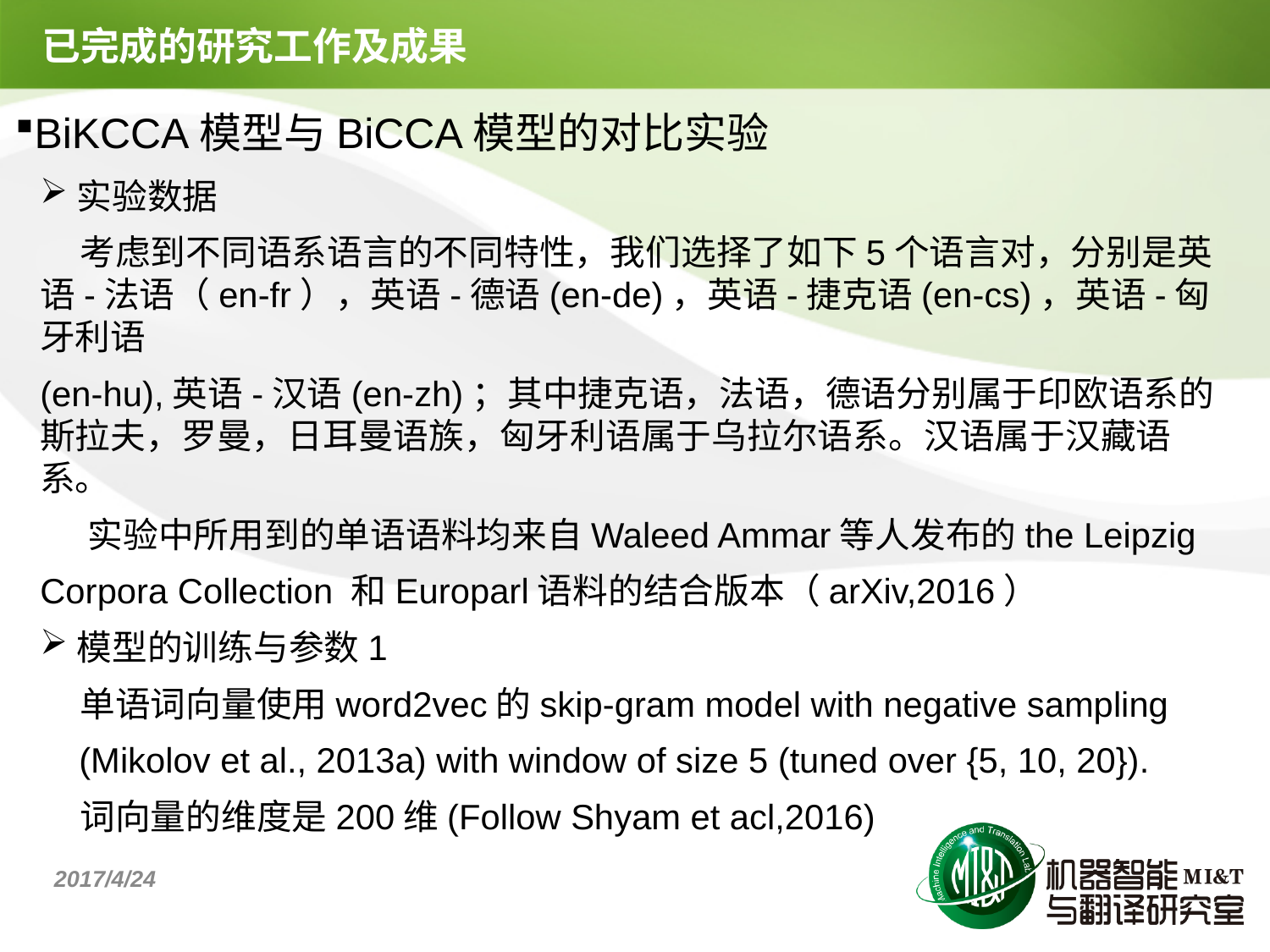

# 已完成的研究工作及成果
BiKCCA模型与BiCCA模型的对比实验
实验数据
    考虑到不同语系语言的不同特性，我们选择了如下5个语言对，分别是英语-法语（en-fr），英语-德语(en-de)，英语-捷克语(en-cs)，英语-匈牙利语
(en-hu),英语-汉语(en-zh)；其中捷克语，法语，德语分别属于印欧语系的斯拉夫，罗曼，日耳曼语族，匈牙利语属于乌拉尔语系。汉语属于汉藏语系。
     实验中所用到的单语语料均来自Waleed Ammar等人发布的the Leipzig
Corpora Collection 和Europarl语料的结合版本（arXiv,2016）
模型的训练与参数1
    单语词向量使用word2vec的skip-gram model with negative sampling
    (Mikolov et al., 2013a) with window of size 5 (tuned over {5, 10, 20}).
    词向量的维度是200维(Follow Shyam et acl,2016)
2017/4/24